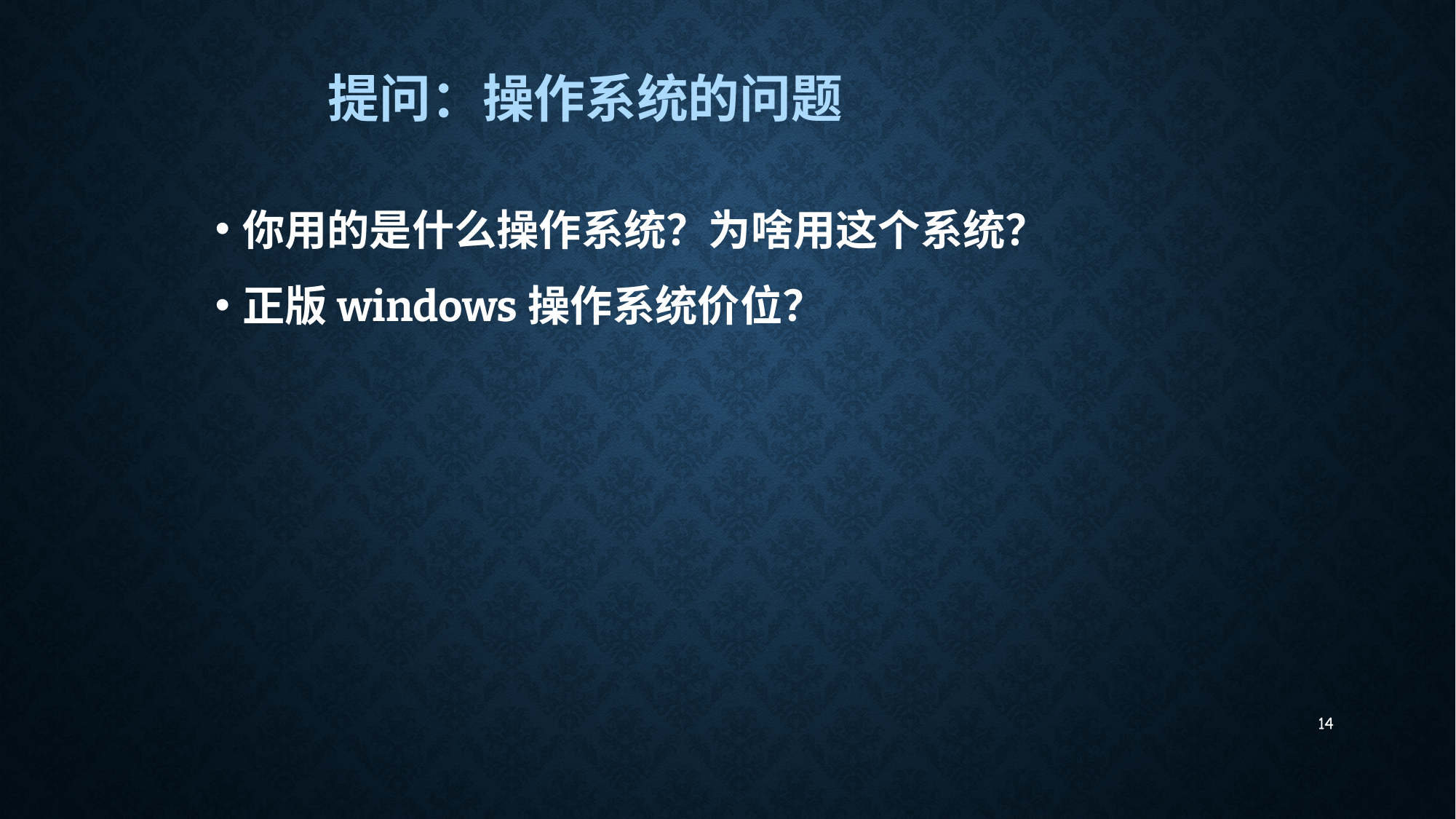

# 提问：操作系统的问题
你用的是什么操作系统？为啥用这个系统？
正版windows操作系统价位？

14